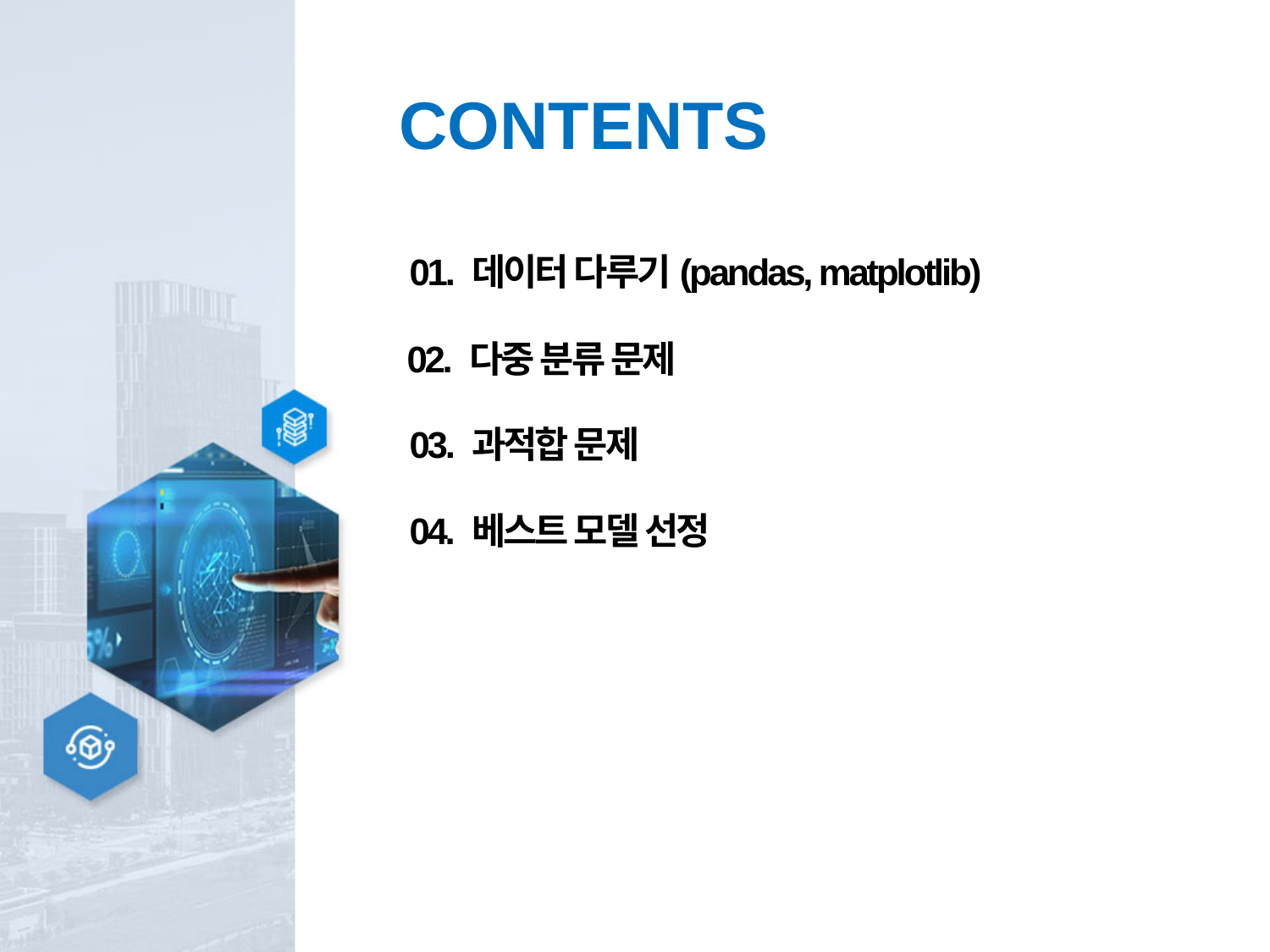

CONTENTS
01. 데이터 다루기(pandas, matplotlib)
02. 다중 분류 문제
03. 과적합 문제
04. 베스트 모델 선정